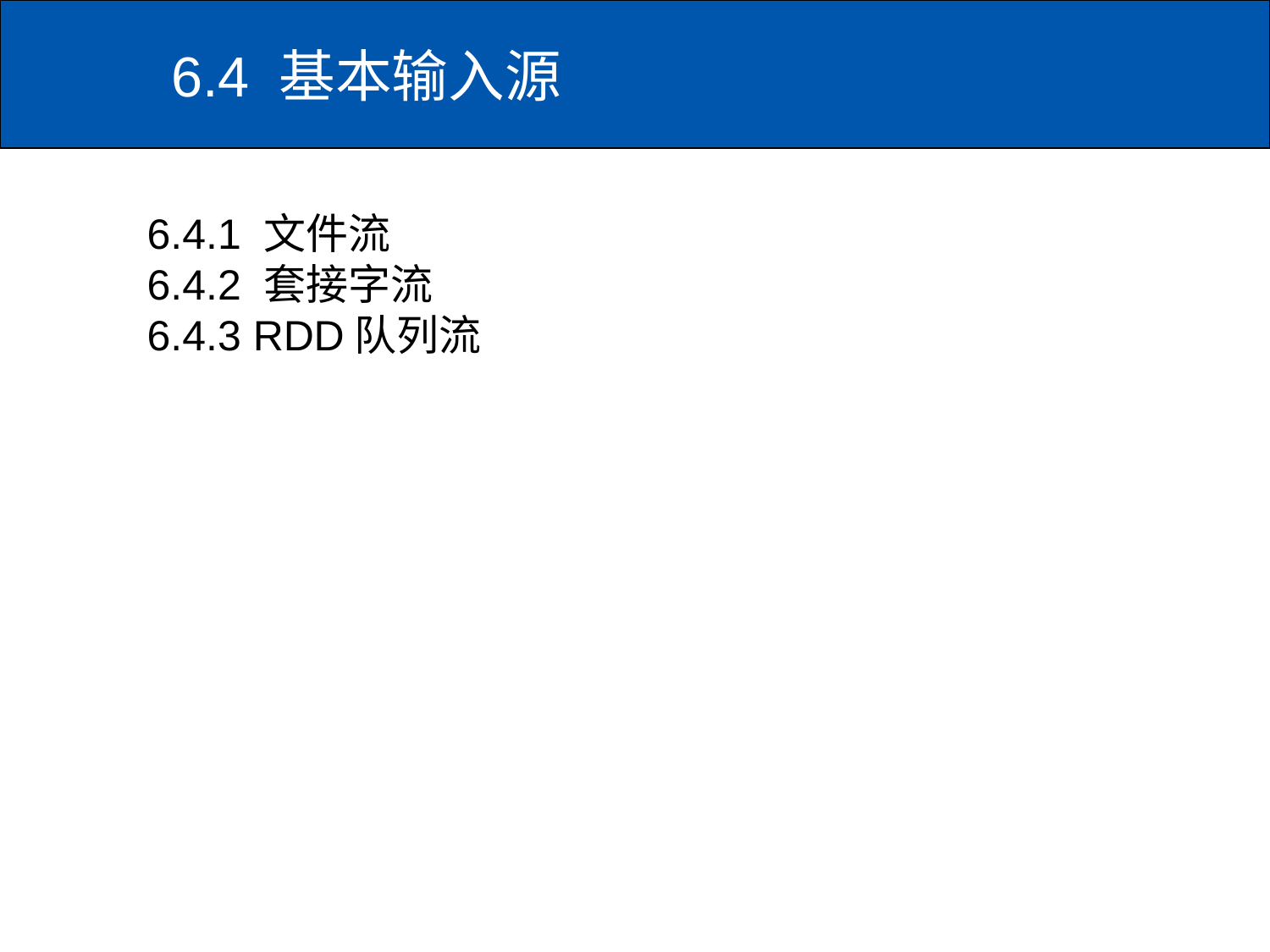

# 6.4 基本输入源
6.4.1 文件流
6.4.2 套接字流
6.4.3 RDD队列流